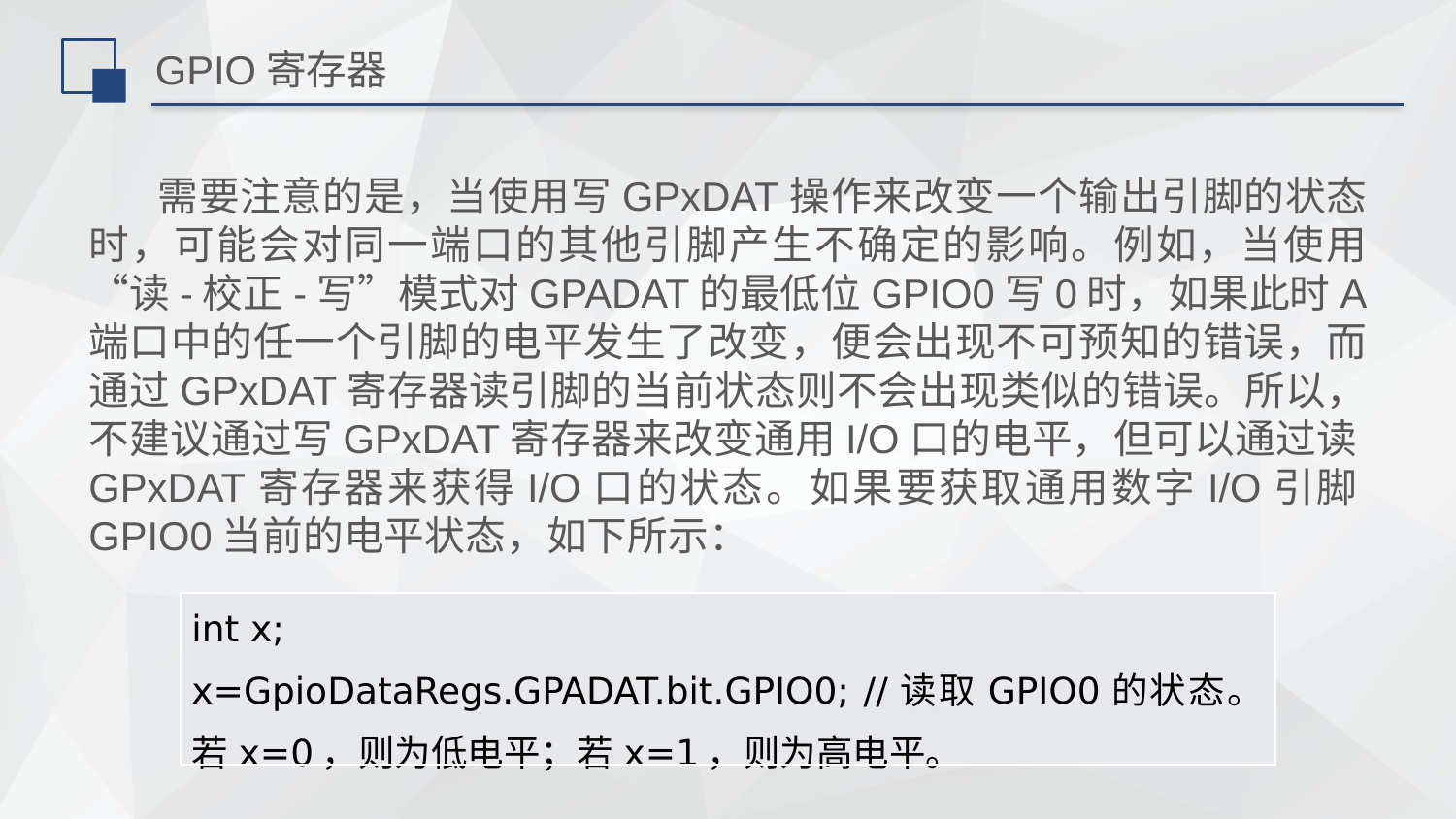

# GPIO寄存器
      需要注意的是，当使用写GPxDAT操作来改变一个输出引脚的状态时，可能会对同一端口的其他引脚产生不确定的影响。例如，当使用“读-校正-写”模式对GPADAT的最低位GPIO0写0时，如果此时A端口中的任一个引脚的电平发生了改变，便会出现不可预知的错误，而通过GPxDAT寄存器读引脚的当前状态则不会出现类似的错误。所以，不建议通过写GPxDAT寄存器来改变通用I/O口的电平，但可以通过读GPxDAT寄存器来获得I/O口的状态。如果要获取通用数字I/O引脚GPIO0当前的电平状态，如下所示：
| int x; x=GpioDataRegs.GPADAT.bit.GPIO0; //读取GPIO0的状态。若x=0，则为低电平；若x=1，则为高电平。 |
| --- |